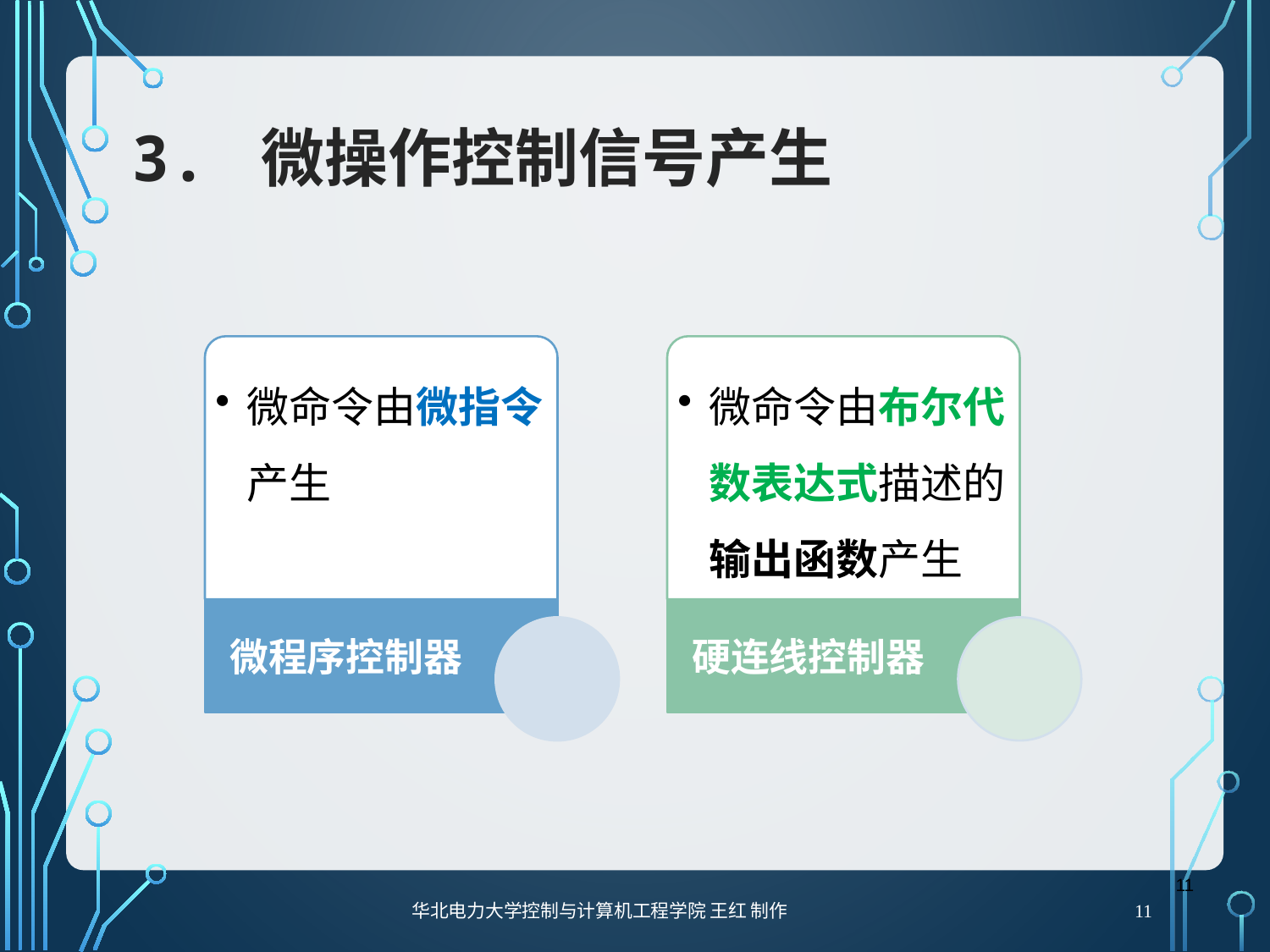

# 3. 微操作控制信号产生
微命令由微指令产生
微命令由布尔代数表达式描述的输出函数产生
微程序控制器
硬连线控制器

11
11
华北电力大学控制与计算机工程学院 王红 制作